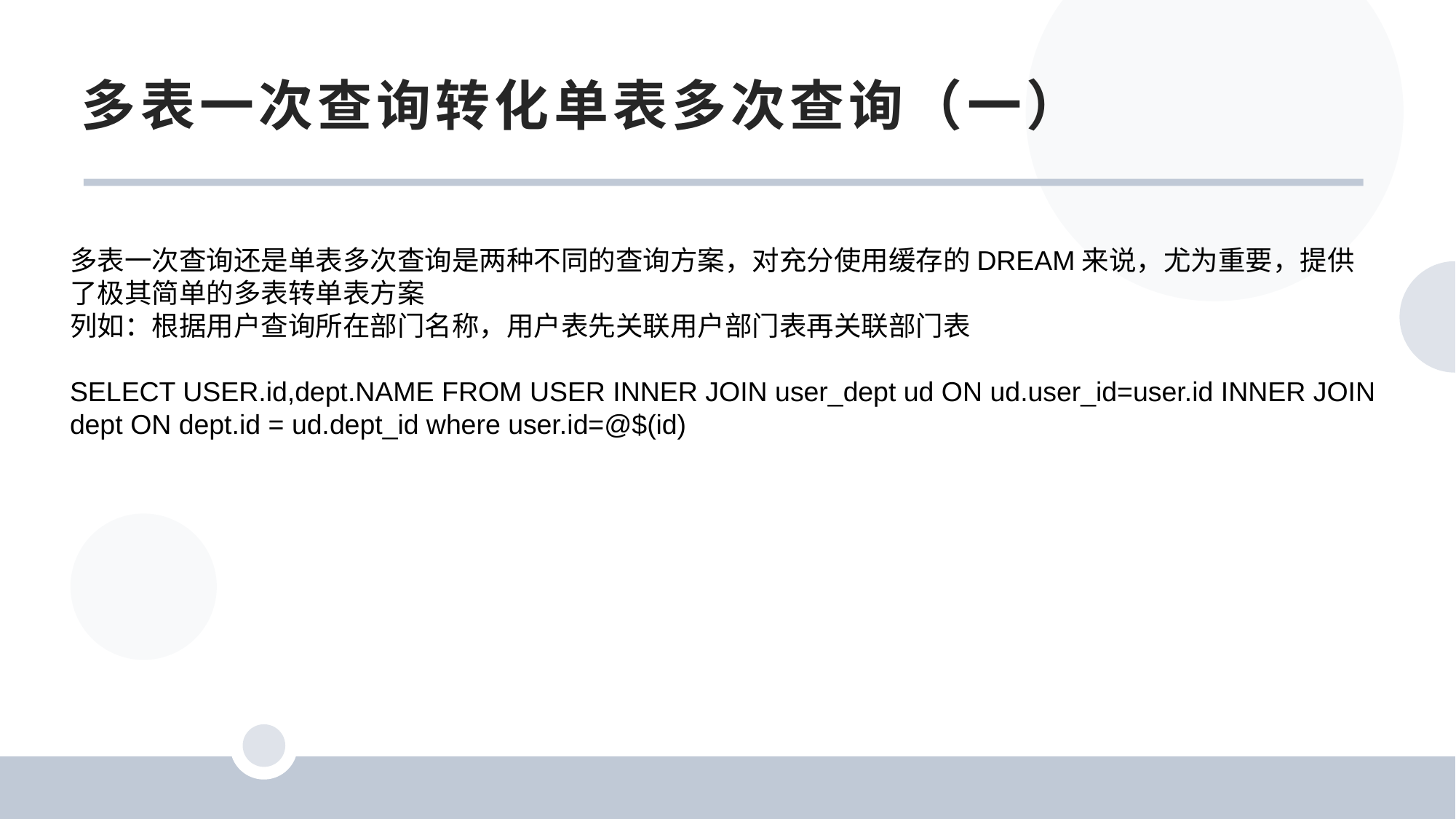

多表一次查询转化单表多次查询（一）

多表一次查询还是单表多次查询是两种不同的查询方案，对充分使用缓存的DREAM来说，尤为重要，提供了极其简单的多表转单表方案
列如：根据用户查询所在部门名称，用户表先关联用户部门表再关联部门表

SELECT USER.id,dept.NAME FROM USER INNER JOIN user_dept ud ON ud.user_id=user.id INNER JOIN dept ON dept.id = ud.dept_id where user.id=@$(id)